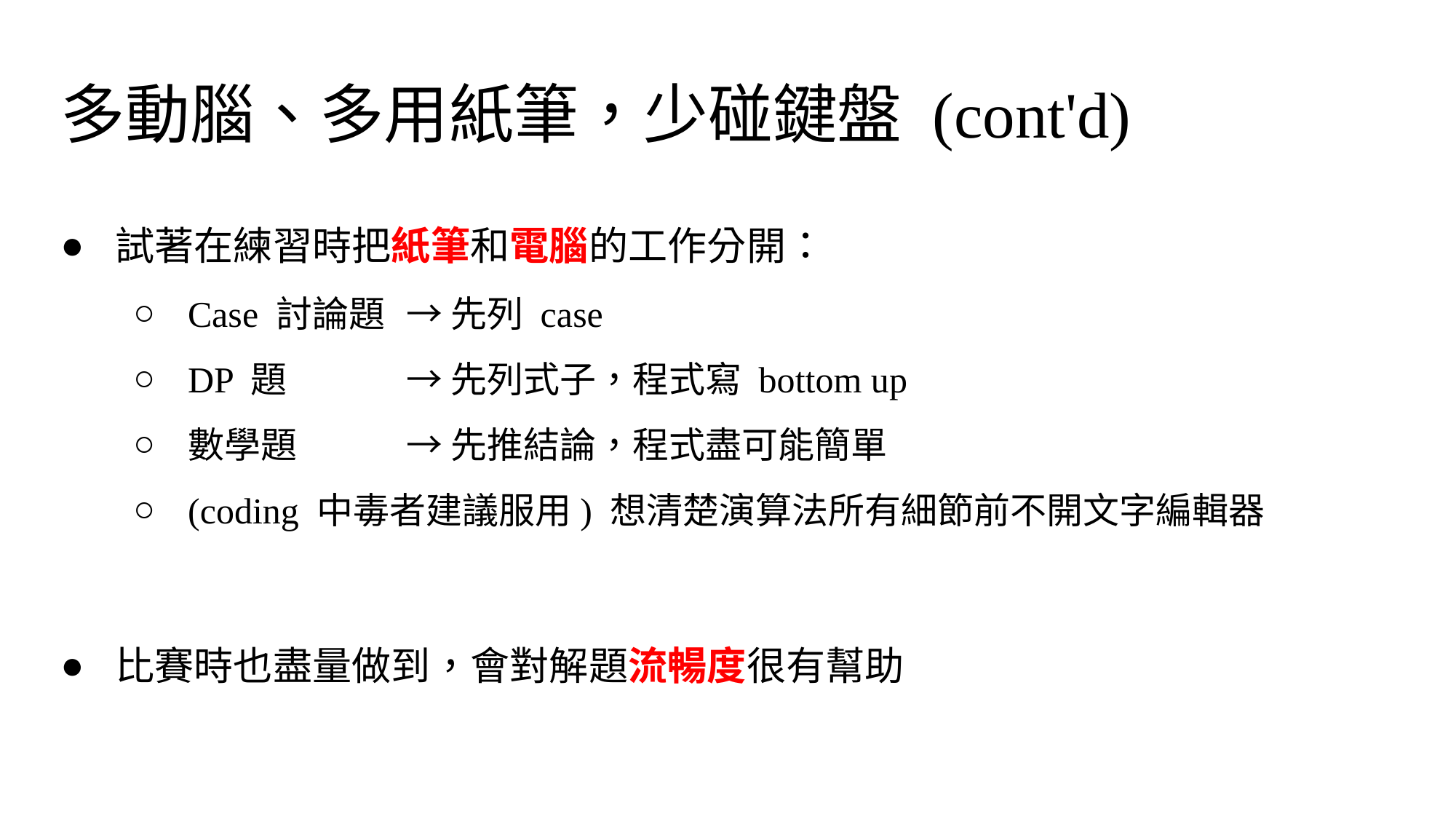

# 多動腦、多用紙筆，少碰鍵盤 (cont'd)
試著在練習時把紙筆和電腦的工作分開：
Case 討論題	→ 先列 case
DP 題		→ 先列式子，程式寫 bottom up
數學題	→ 先推結論，程式盡可能簡單
(coding 中毒者建議服用) 想清楚演算法所有細節前不開文字編輯器

比賽時也盡量做到，會對解題流暢度很有幫助